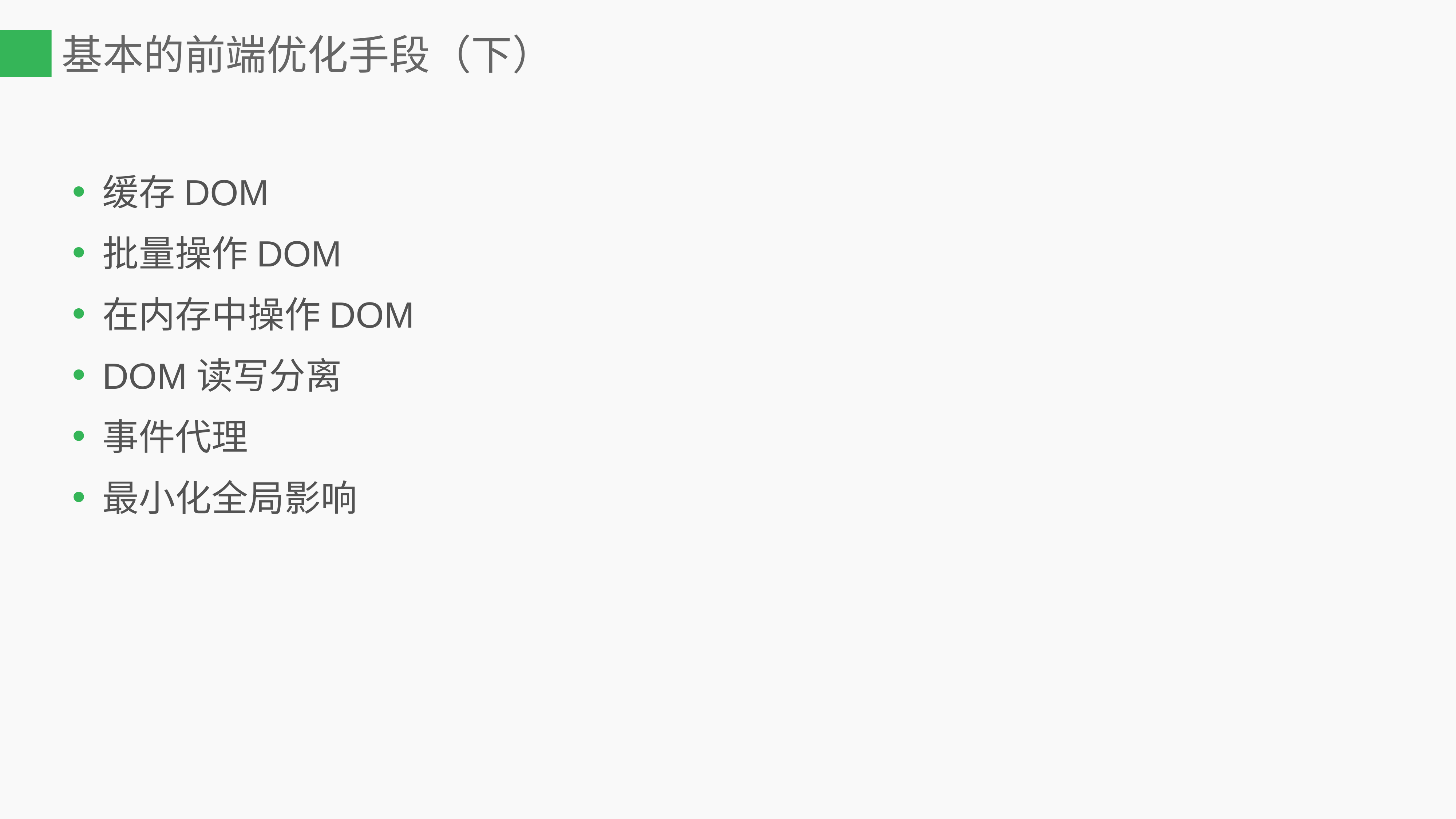

# 基本的前端优化手段（下）
缓存DOM
批量操作DOM
在内存中操作DOM
DOM读写分离
事件代理
最小化全局影响